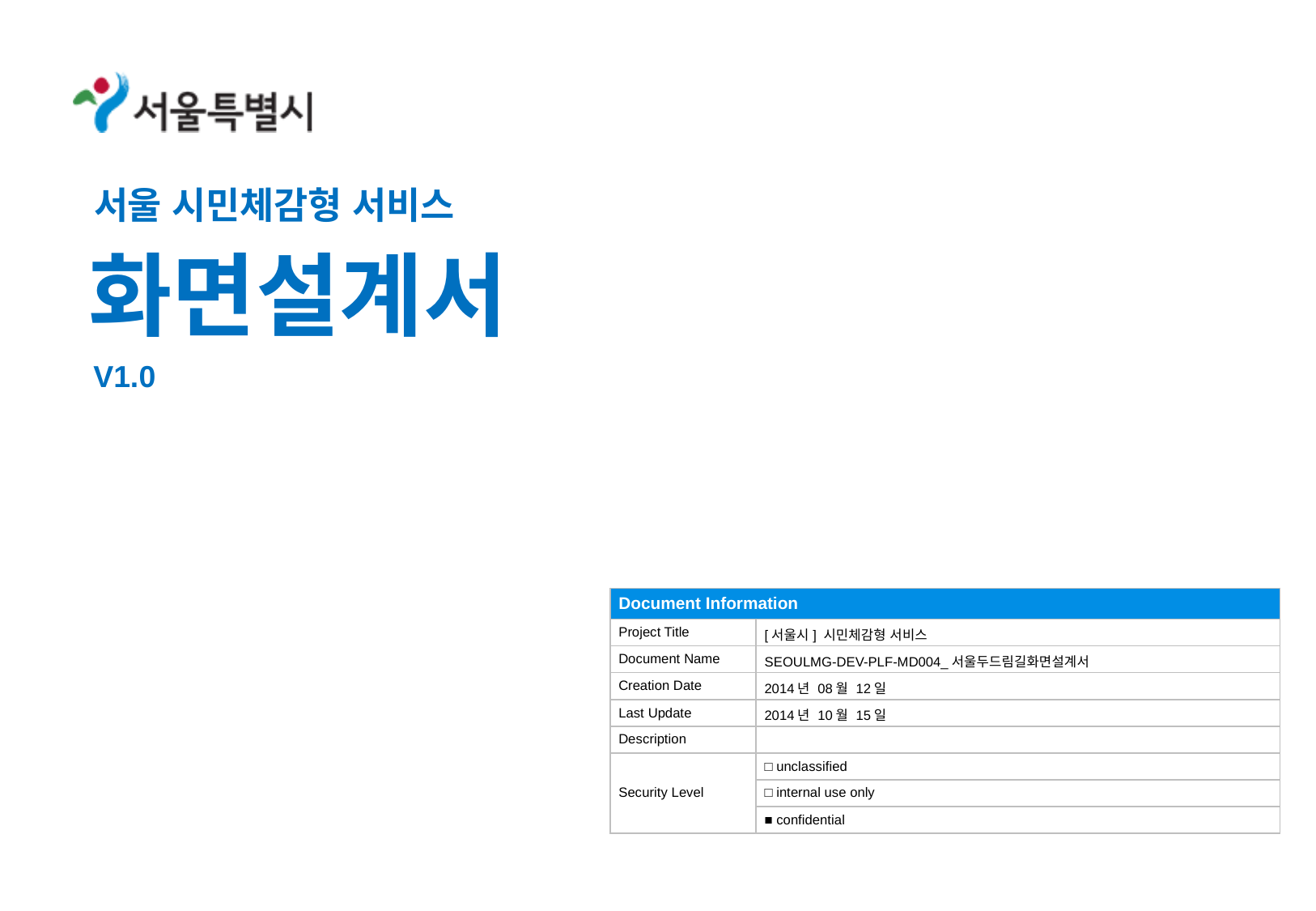

V1.0
| Document Information |  |
| --- | --- |
| Project Title | [서울시] 시민체감형 서비스 |
| Document Name | SEOULMG-DEV-PLF-MD004\_서울두드림길화면설계서 |
| Creation Date | 2014년 08월 12일 |
| Last Update | 2014년 10월 15일 |
| Description |  |
| Security Level | □ unclassified |
|  | □ internal use only |
|  | ■ confidential |